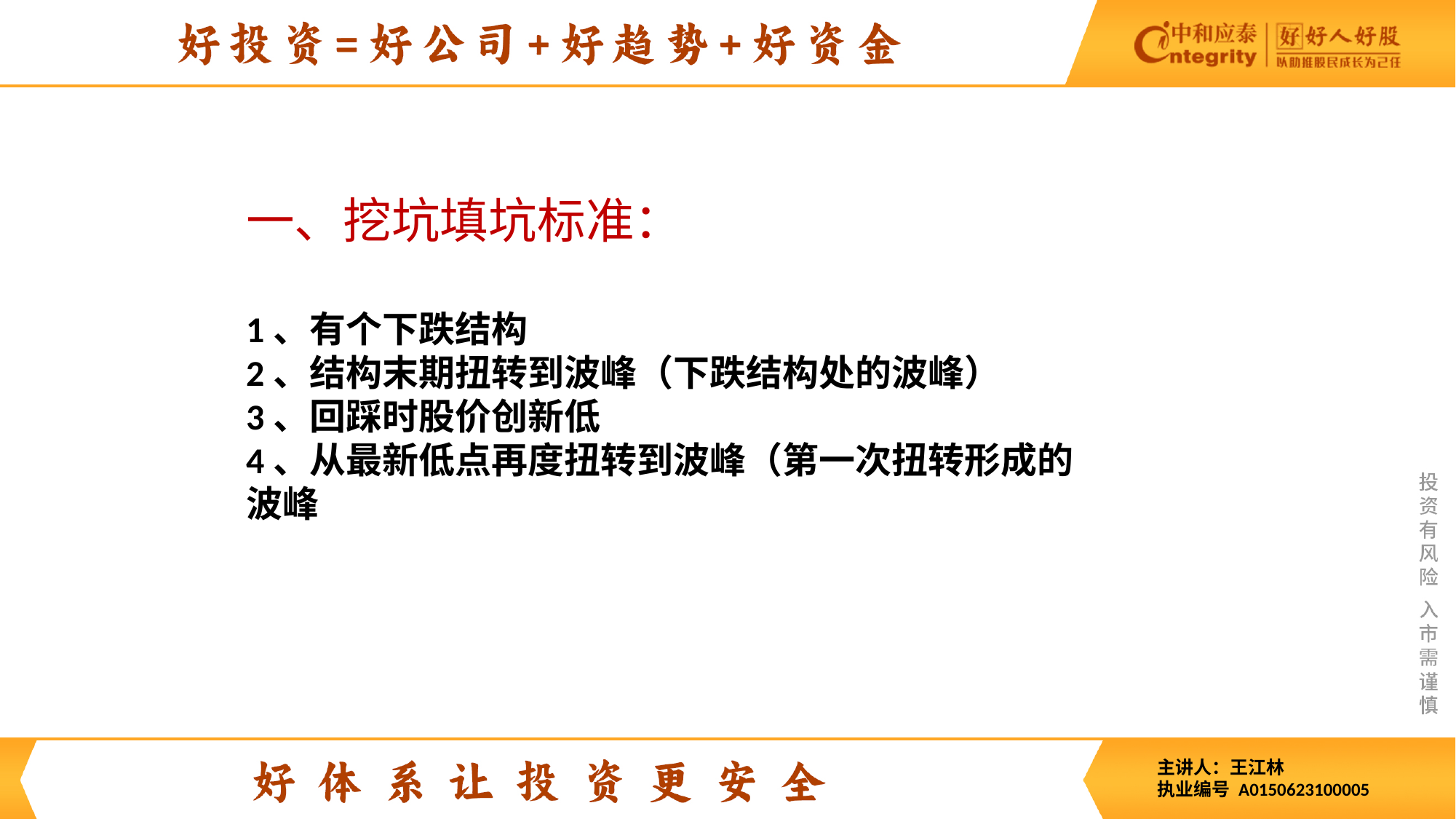

一、挖坑填坑标准：
1、有个下跌结构
2、结构末期扭转到波峰（下跌结构处的波峰）
3、回踩时股价创新低
4、从最新低点再度扭转到波峰（第一次扭转形成的波峰
主讲人：王江林
执业编号 A0150623100005